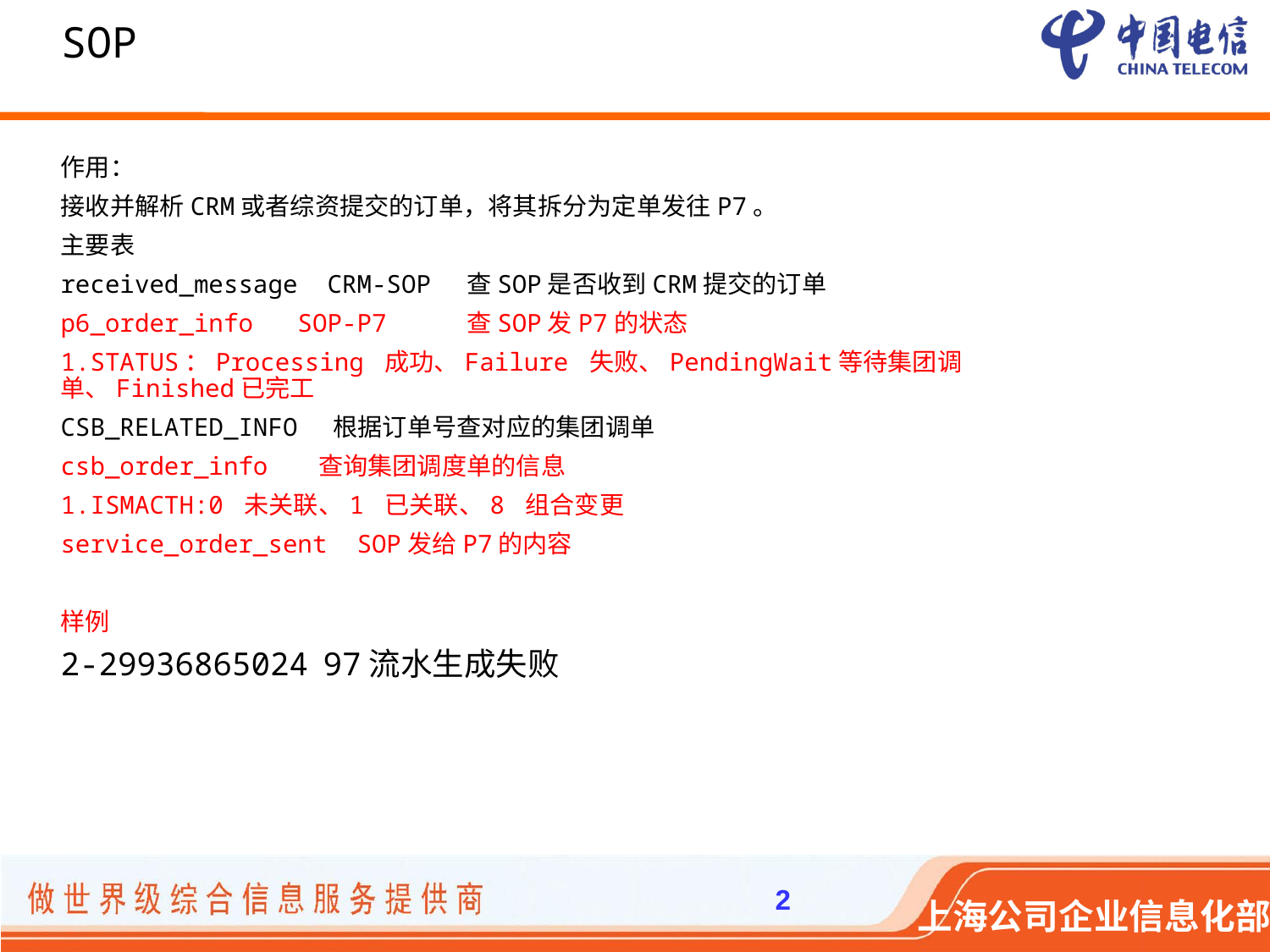

SOP

作用：
接收并解析CRM或者综资提交的订单，将其拆分为定单发往P7。
主要表
received_message  CRM-SOP  查SOP是否收到CRM提交的订单
p6_order_info   SOP-P7     查SOP发P7的状态
1.STATUS：Processing 成功、Failure 失败、PendingWait等待集团调单、Finished已完工
CSB_RELATED_INFO  根据订单号查对应的集团调单
csb_order_info   查询集团调度单的信息
1.ISMACTH:0 未关联、1 已关联、8 组合变更
service_order_sent  SOP发给P7的内容

样例
2-29936865024 97流水生成失败